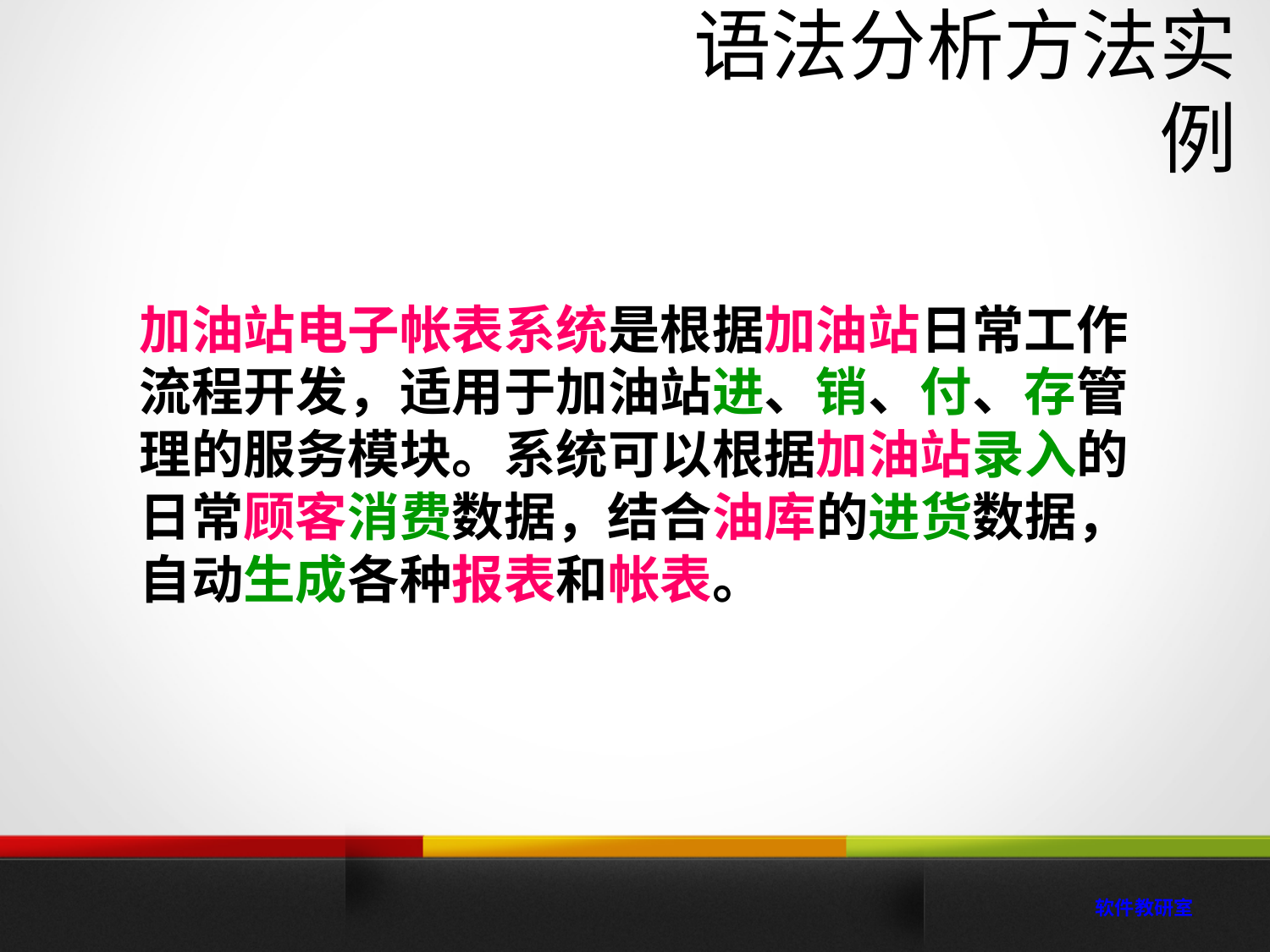

# 语法分析方法实例
加油站电子帐表系统是根据加油站日常工作流程开发，适用于加油站进、销、付、存管理的服务模块。系统可以根据加油站录入的日常顾客消费数据，结合油库的进货数据，自动生成各种报表和帐表。
                                     软件教研室